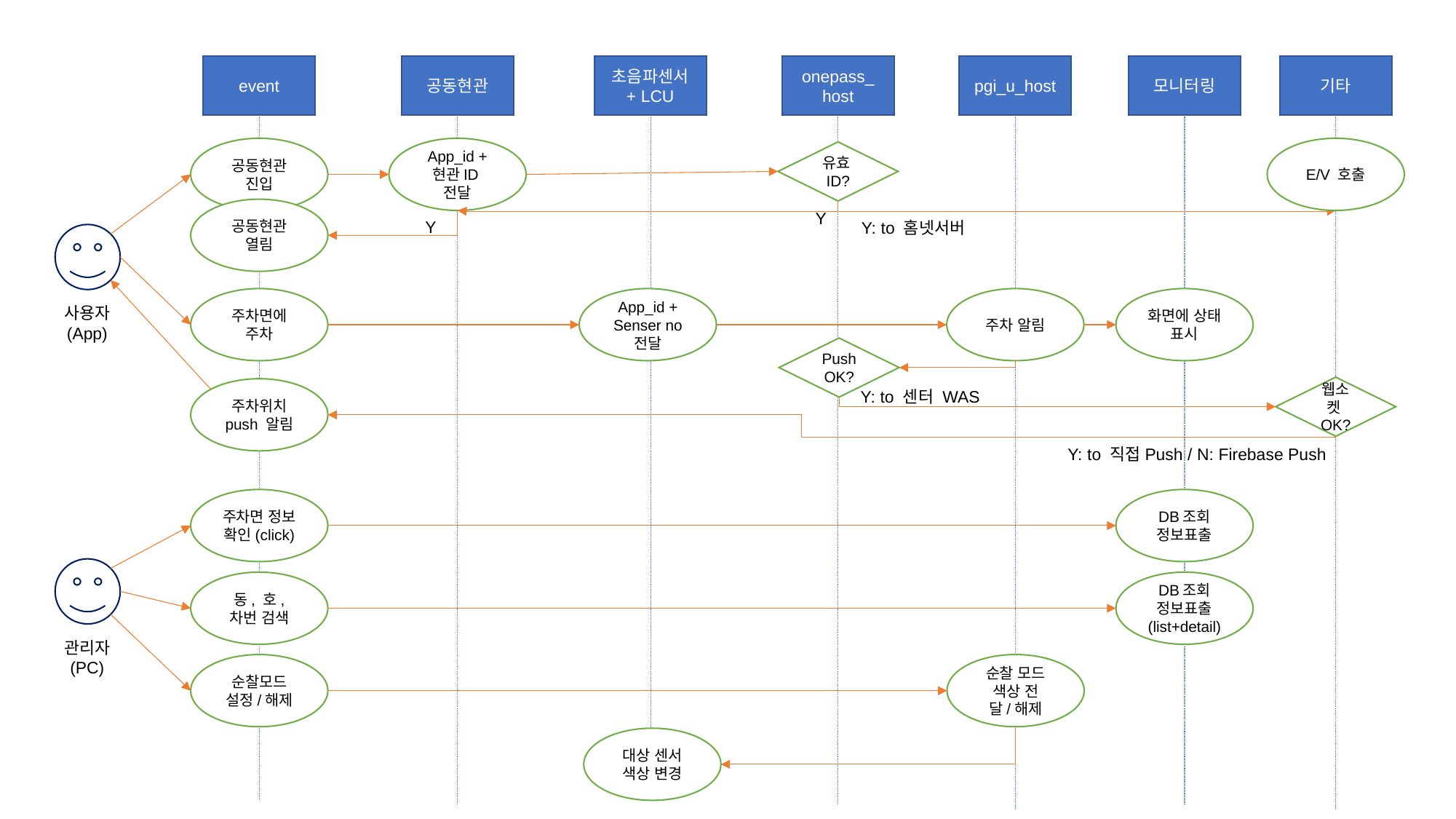

event
공동현관
초음파센서
+ LCU
onepass_
host
pgi_u_host
모니터링
기타
공동현관 진입
App_id + 현관ID
전달
E/V 호출
유효ID?
공동현관 열림
Y
Y
Y: to 홈넷서버

주차면에 주차
App_id +
Senser no
전달
주차 알림
화면에 상태 표시
사용자
(App)
Push OK?
웹소켓OK?
주차위치 push 알림
Y: to 센터 WAS
Y: to 직접Push / N: Firebase Push
주차면 정보 확인(click)
DB조회
정보표출

동, 호, 차번 검색
DB조회
정보표출
(list+detail)
관리자
(PC)
순찰모드 설정/해제
순찰 모드 색상 전달/해제
대상 센서
색상 변경